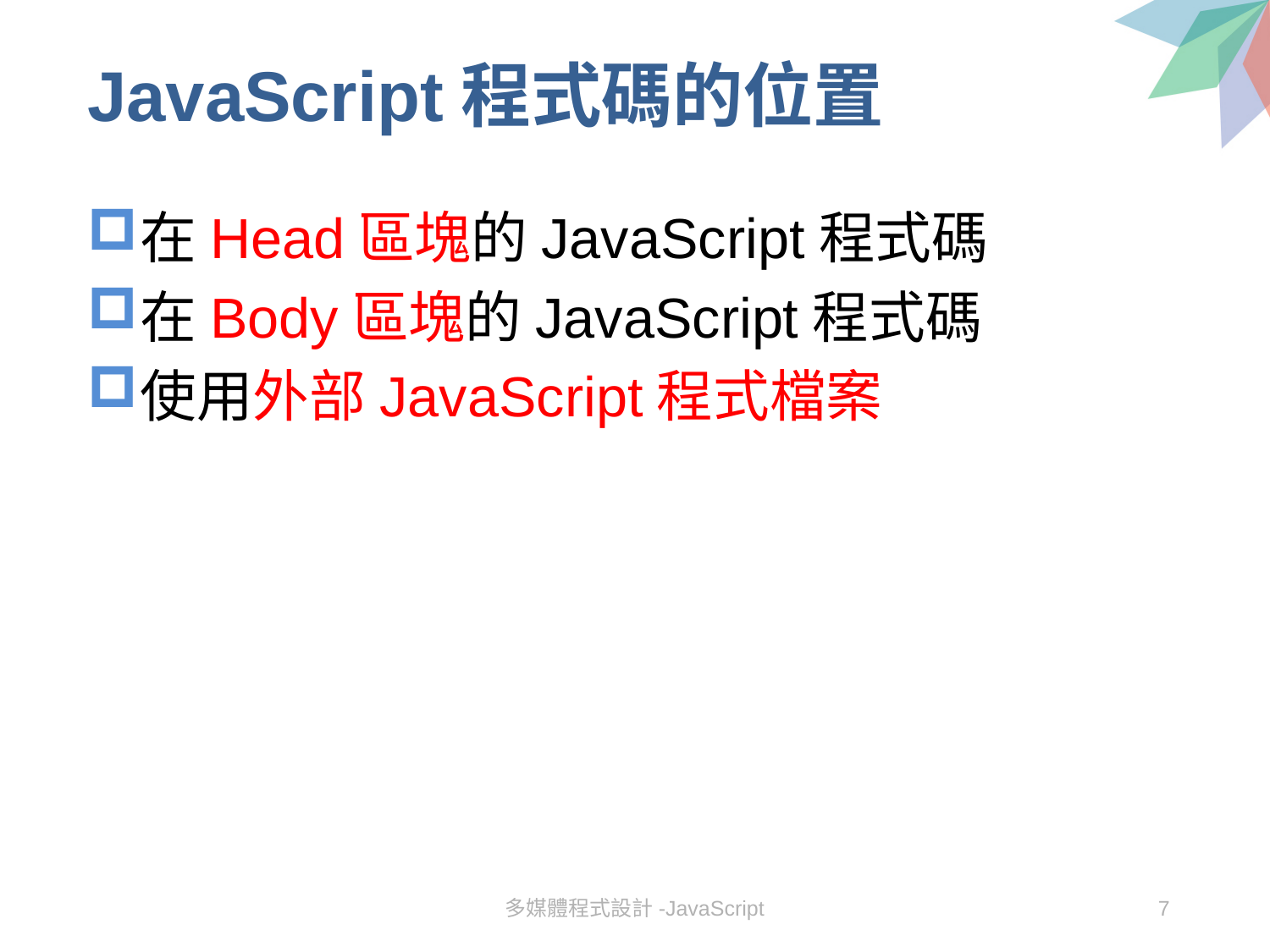

# JavaScript程式碼的位置
在Head區塊的JavaScript程式碼
在Body區塊的JavaScript程式碼
使用外部JavaScript程式檔案
多媒體程式設計-JavaScript
7